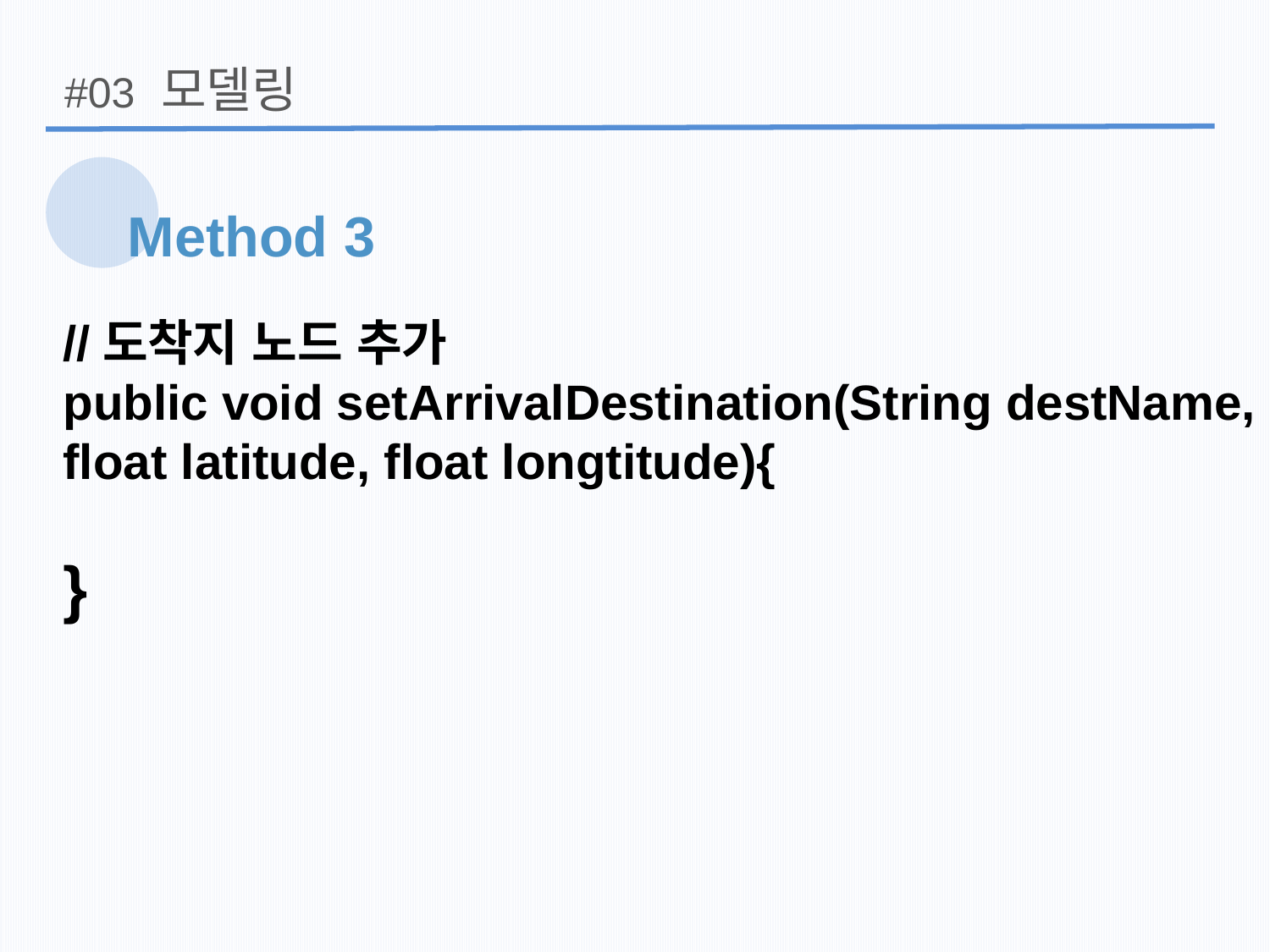

모델링
#03

Method 3
//도착지 노드 추가
public void setArrivalDestination(String destName, float latitude, float longtitude){

}